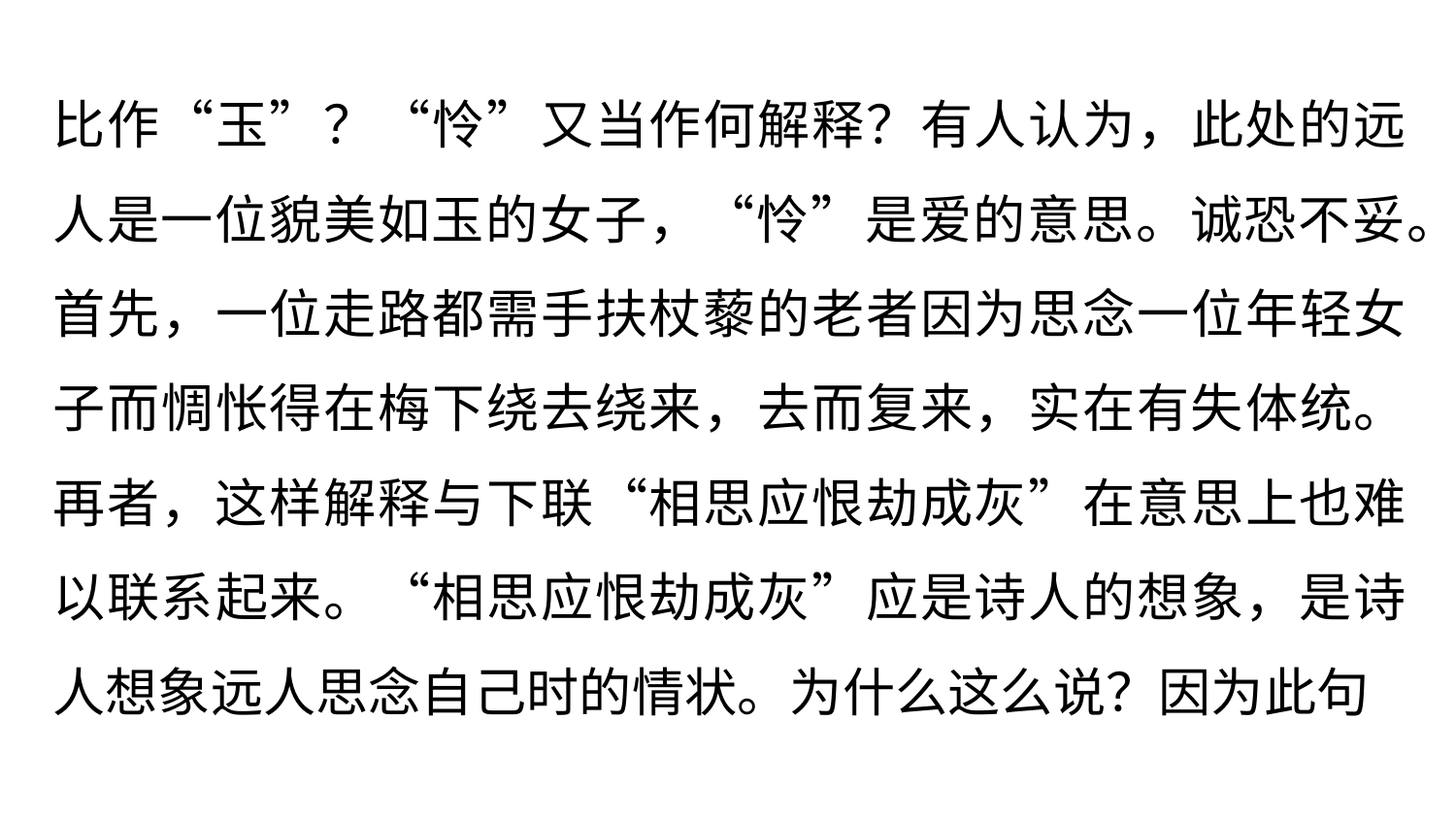

比作“玉”？“怜”又当作何解释？有人认为，此处的远人是一位貌美如玉的女子，“怜”是爱的意思。诚恐不妥。首先，一位走路都需手扶杖藜的老者因为思念一位年轻女子而惆怅得在梅下绕去绕来，去而复来，实在有失体统。再者，这样解释与下联“相思应恨劫成灰”在意思上也难以联系起来。“相思应恨劫成灰”应是诗人的想象，是诗人想象远人思念自己时的情状。为什么这么说？因为此句